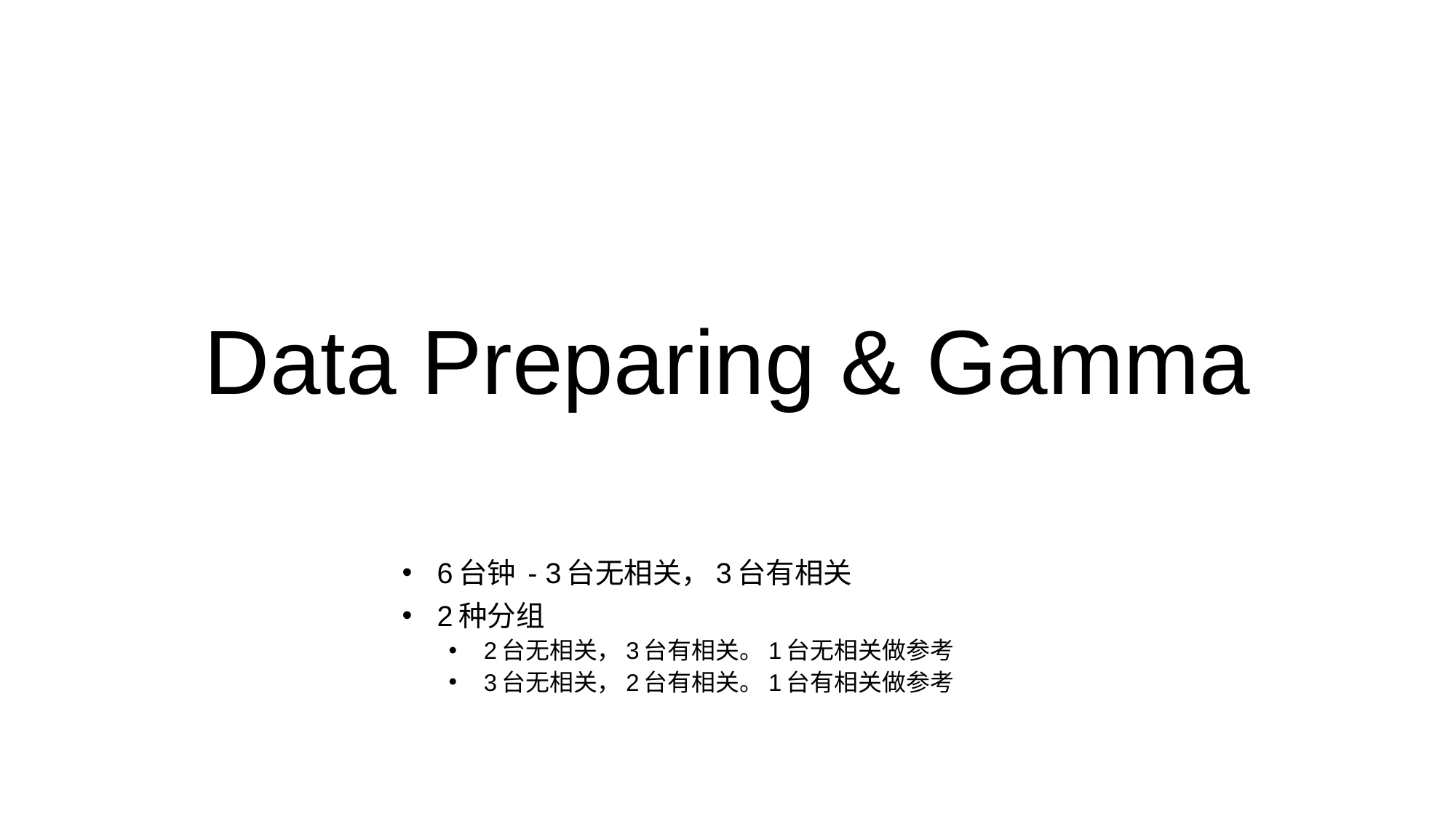

# Data Preparing & Gamma

6台钟 - 3台无相关，3台有相关
2种分组
2台无相关，3台有相关。1台无相关做参考
3台无相关，2台有相关。1台有相关做参考